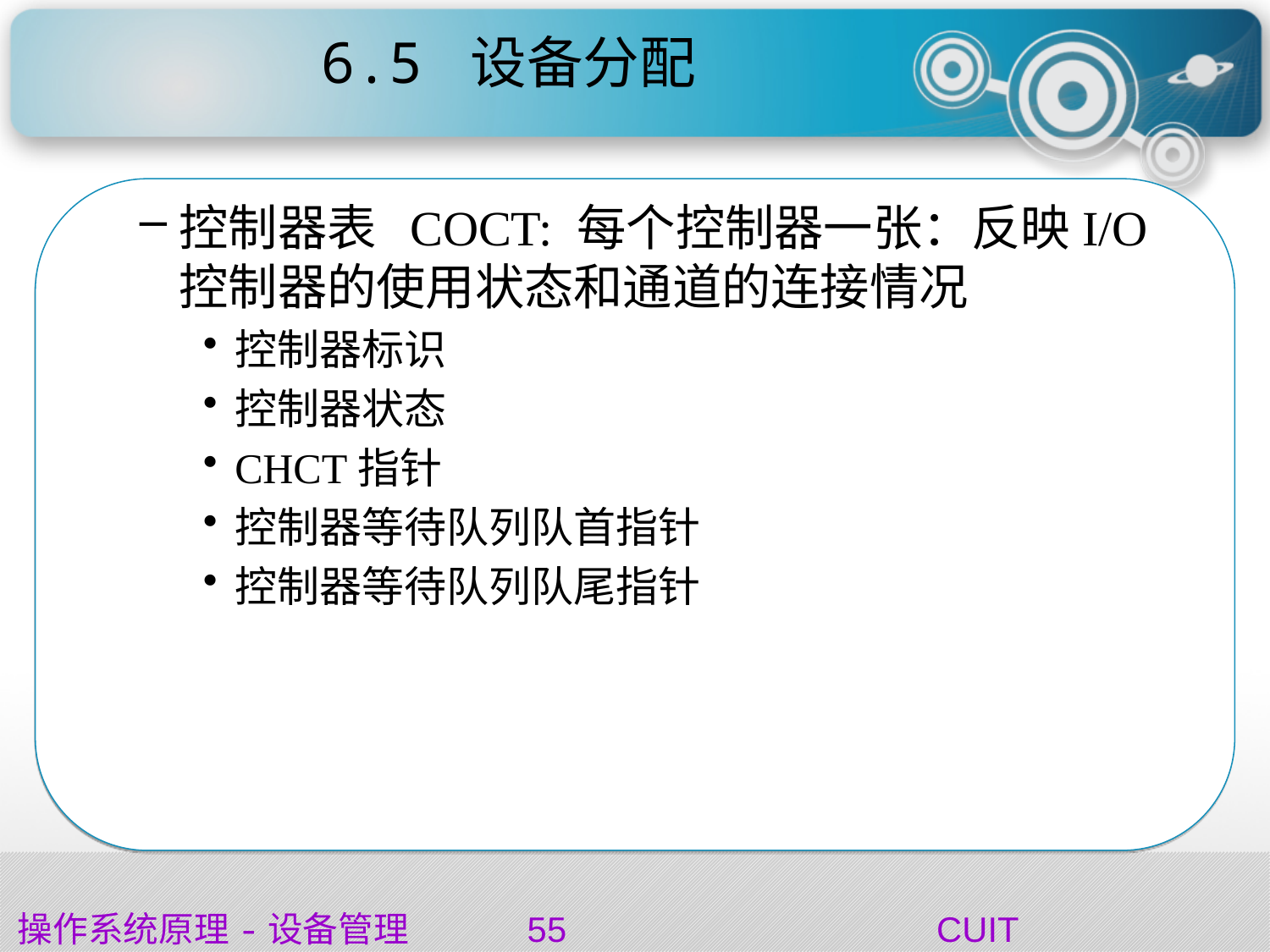

# 6.5 设备分配
控制器表  COCT: 每个控制器一张：反映I/O控制器的使用状态和通道的连接情况
控制器标识
控制器状态
CHCT指针
控制器等待队列队首指针
控制器等待队列队尾指针